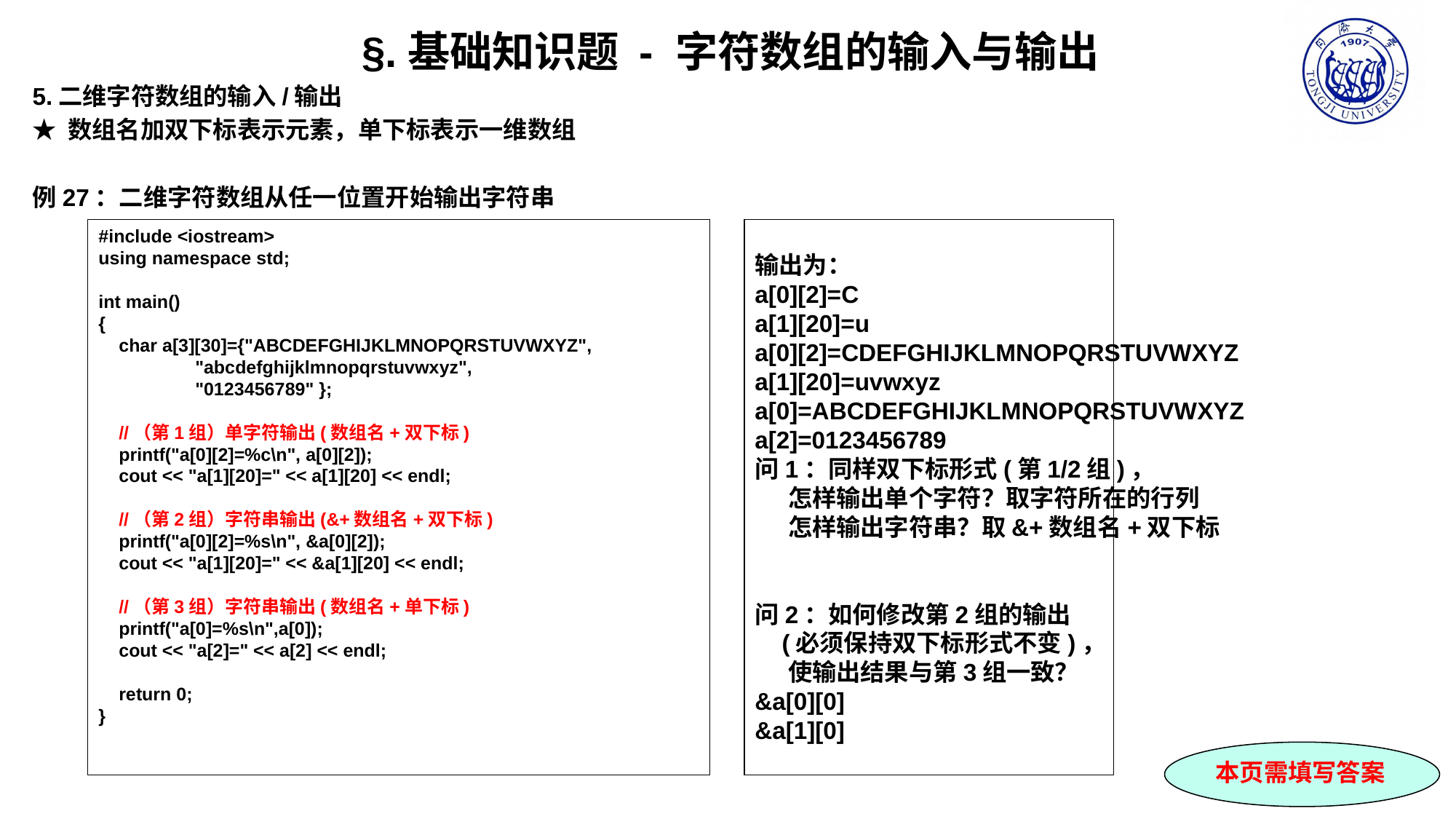

§.基础知识题 - 字符数组的输入与输出
5.二维字符数组的输入/输出
★ 数组名加双下标表示元素，单下标表示一维数组

例27：二维字符数组从任一位置开始输出字符串
#include <iostream>
using namespace std;

int main()
{
    char a[3][30]={"ABCDEFGHIJKLMNOPQRSTUVWXYZ",
                   "abcdefghijklmnopqrstuvwxyz",
                   "0123456789" };

    //（第1组）单字符输出(数组名+双下标)
    printf("a[0][2]=%c\n", a[0][2]);
    cout << "a[1][20]=" << a[1][20] << endl;

    //（第2组）字符串输出(&+数组名+双下标)
    printf("a[0][2]=%s\n", &a[0][2]);
    cout << "a[1][20]=" << &a[1][20] << endl;

    //（第3组）字符串输出(数组名+单下标)
    printf("a[0]=%s\n",a[0]);
    cout << "a[2]=" << a[2] << endl;

    return 0;
}

输出为：
a[0][2]=C
a[1][20]=u
a[0][2]=CDEFGHIJKLMNOPQRSTUVWXYZ
a[1][20]=uvwxyz
a[0]=ABCDEFGHIJKLMNOPQRSTUVWXYZ
a[2]=0123456789
问1：同样双下标形式(第1/2组)，
     怎样输出单个字符？取字符所在的行列
     怎样输出字符串？取&+数组名+双下标

问2：如何修改第2组的输出
    (必须保持双下标形式不变)，
     使输出结果与第3组一致？
&a[0][0]
&a[1][0]
本页需填写答案